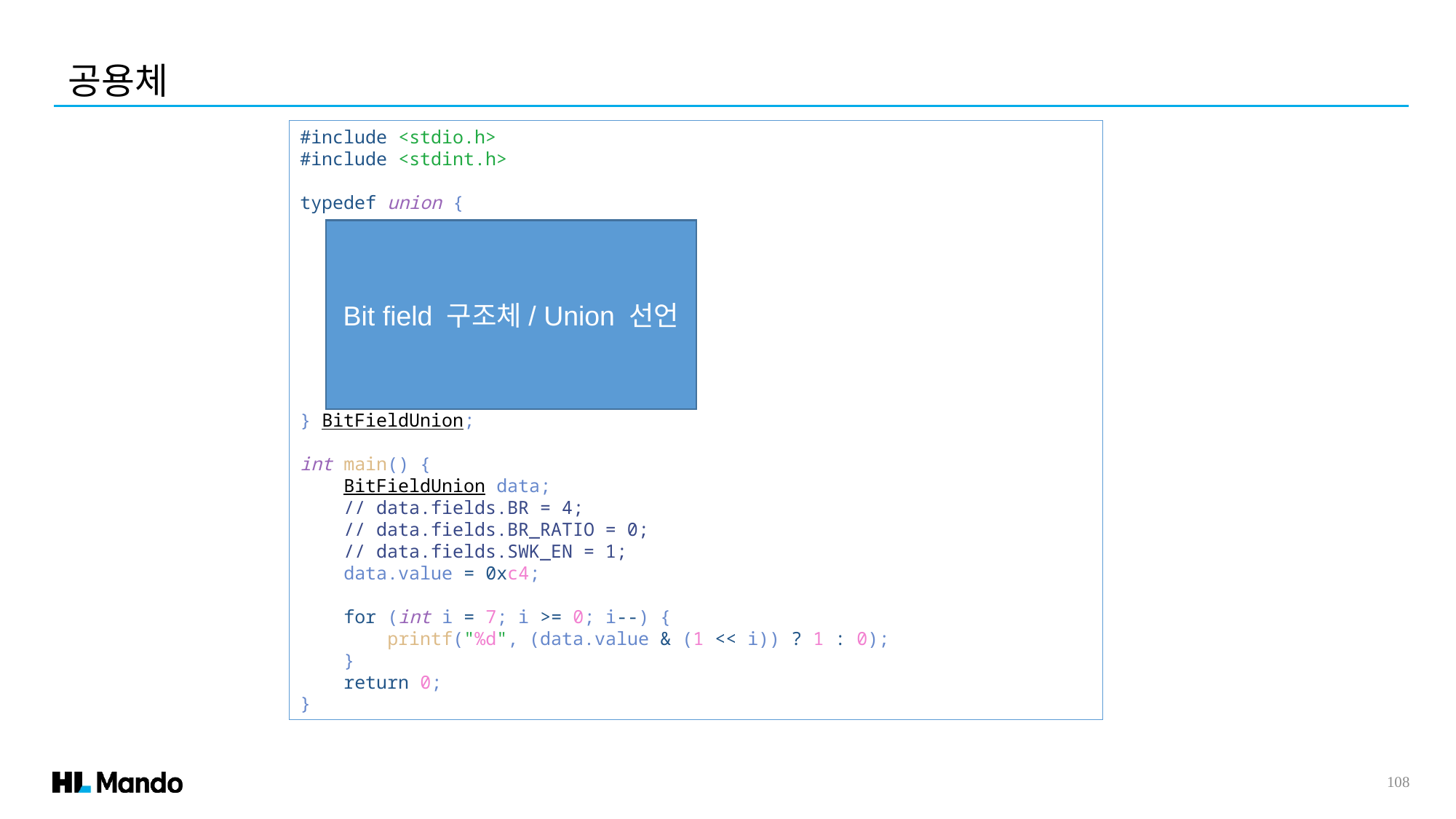

공용체
#include <stdio.h>
#include <stdint.h>
typedef union {

} BitFieldUnion;
int main() {
    BitFieldUnion data;
    // data.fields.BR = 4;
    // data.fields.BR_RATIO = 0;
    // data.fields.SWK_EN = 1;
    data.value = 0xc4;
    for (int i = 7; i >= 0; i--) {
        printf("%d", (data.value & (1 << i)) ? 1 : 0);
    }
    return 0;
}
Bit field 구조체/ Union 선언
108